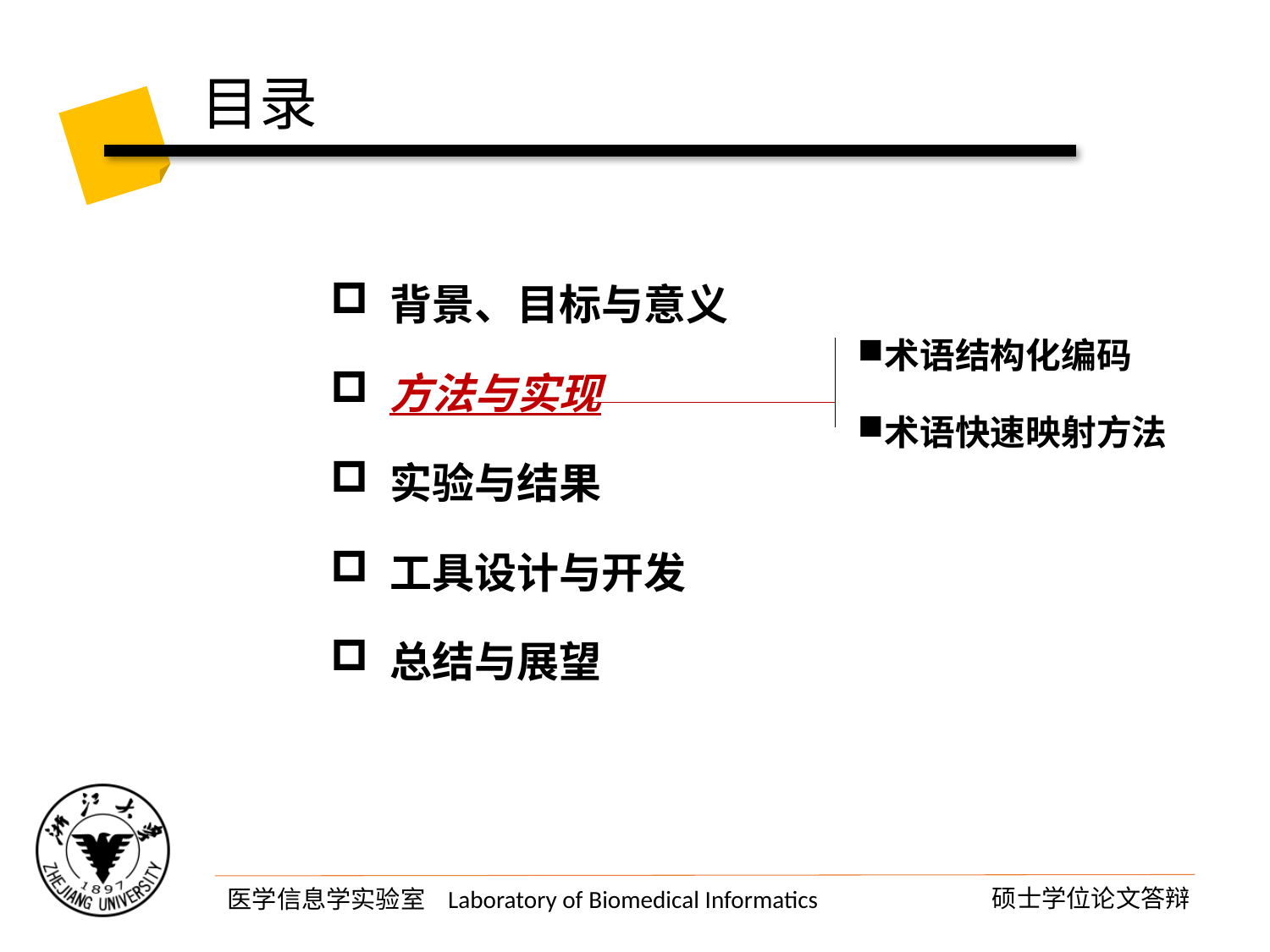

目录
 背景、目标与意义
 方法与实现
 实验与结果
 工具设计与开发
 总结与展望
术语结构化编码
术语快速映射方法